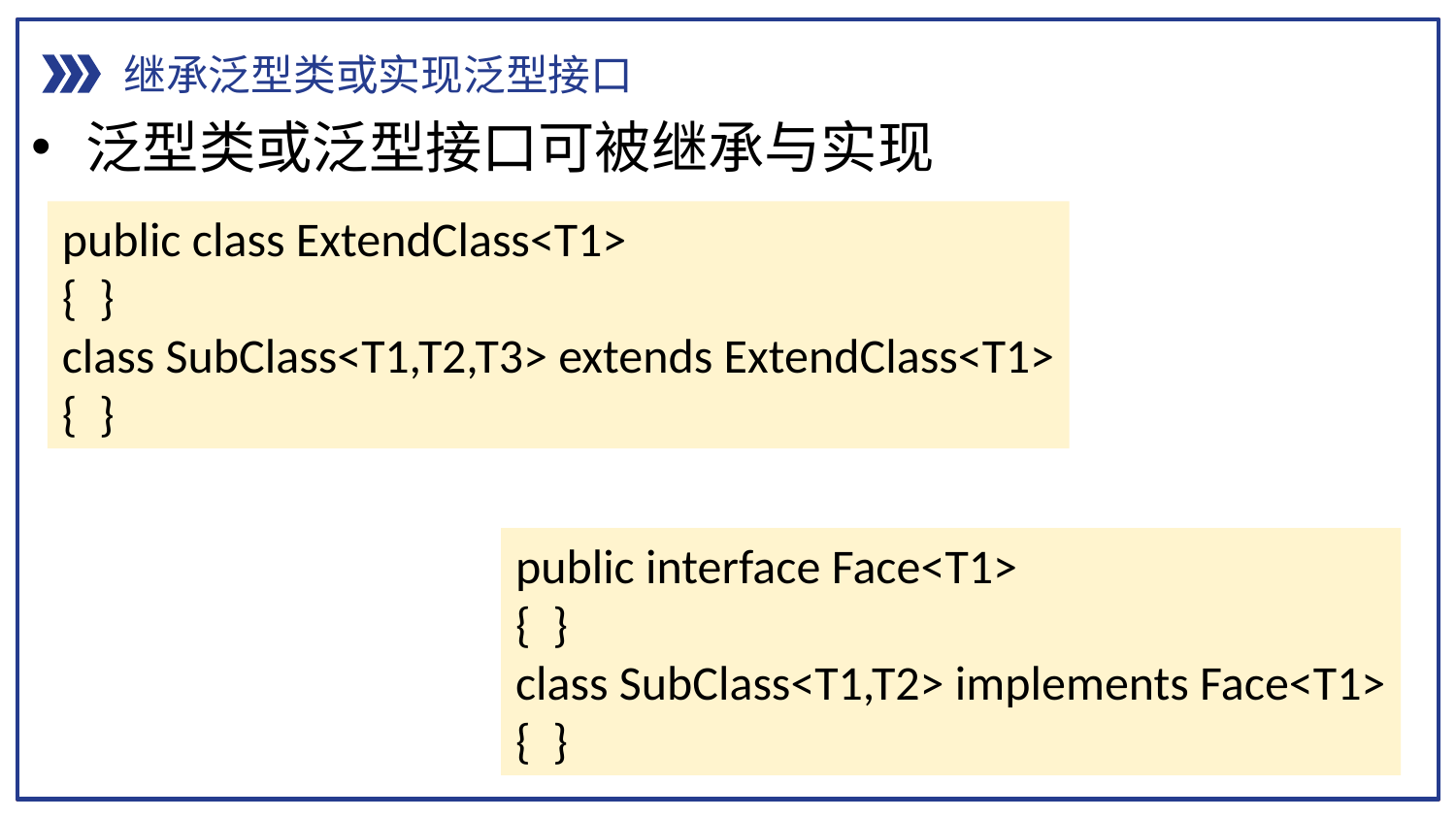

继承泛型类或实现泛型接口

泛型类或泛型接口可被继承与实现
public class ExtendClass<T1>
{  }
class SubClass<T1,T2,T3> extends ExtendClass<T1>
{  }
public interface Face<T1>
{  }
class SubClass<T1,T2> implements Face<T1>
{  }